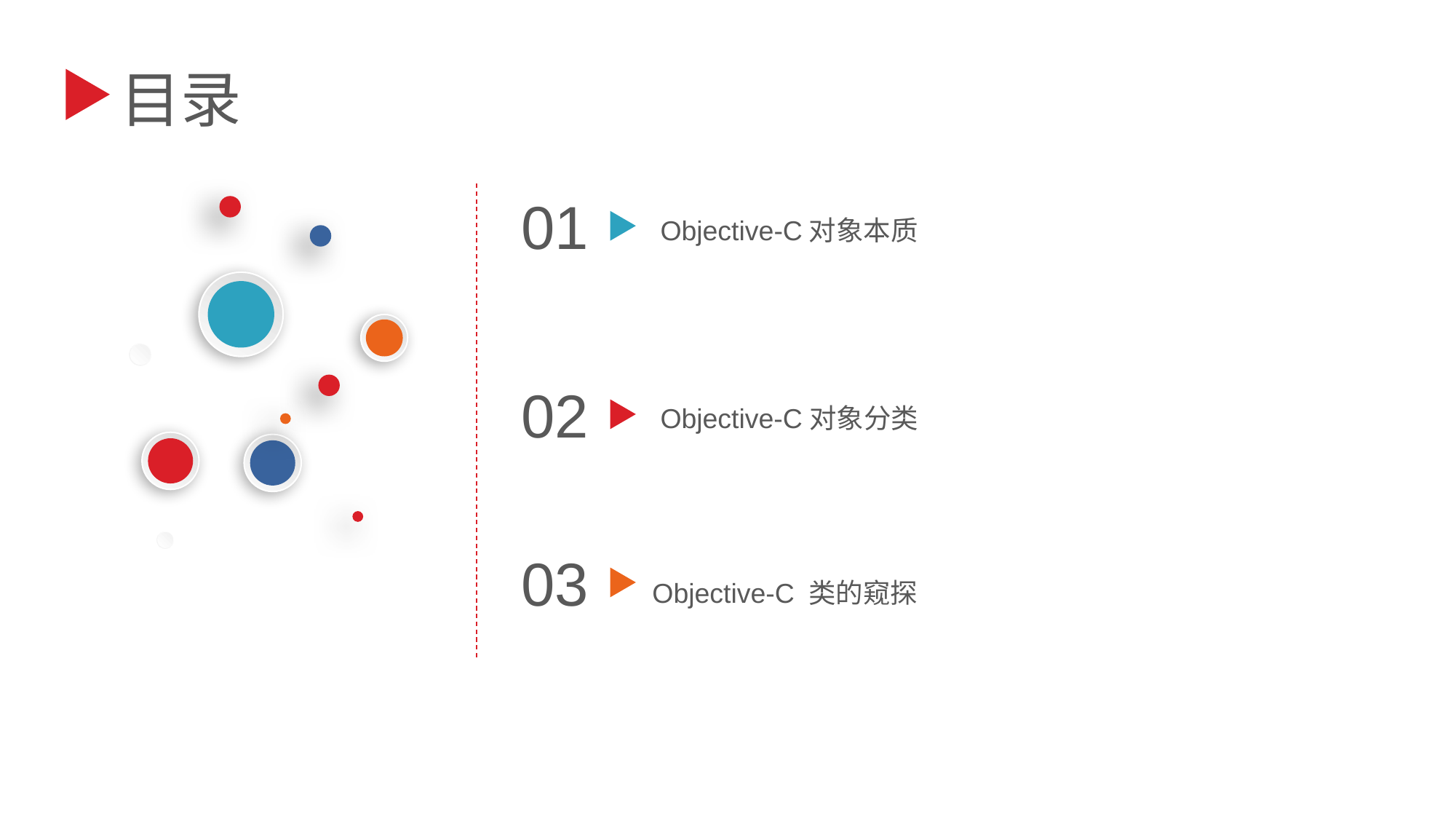

目录

01
Objective-C对象本质

02

Objective-C对象分类

03

Objective-C 类的窥探